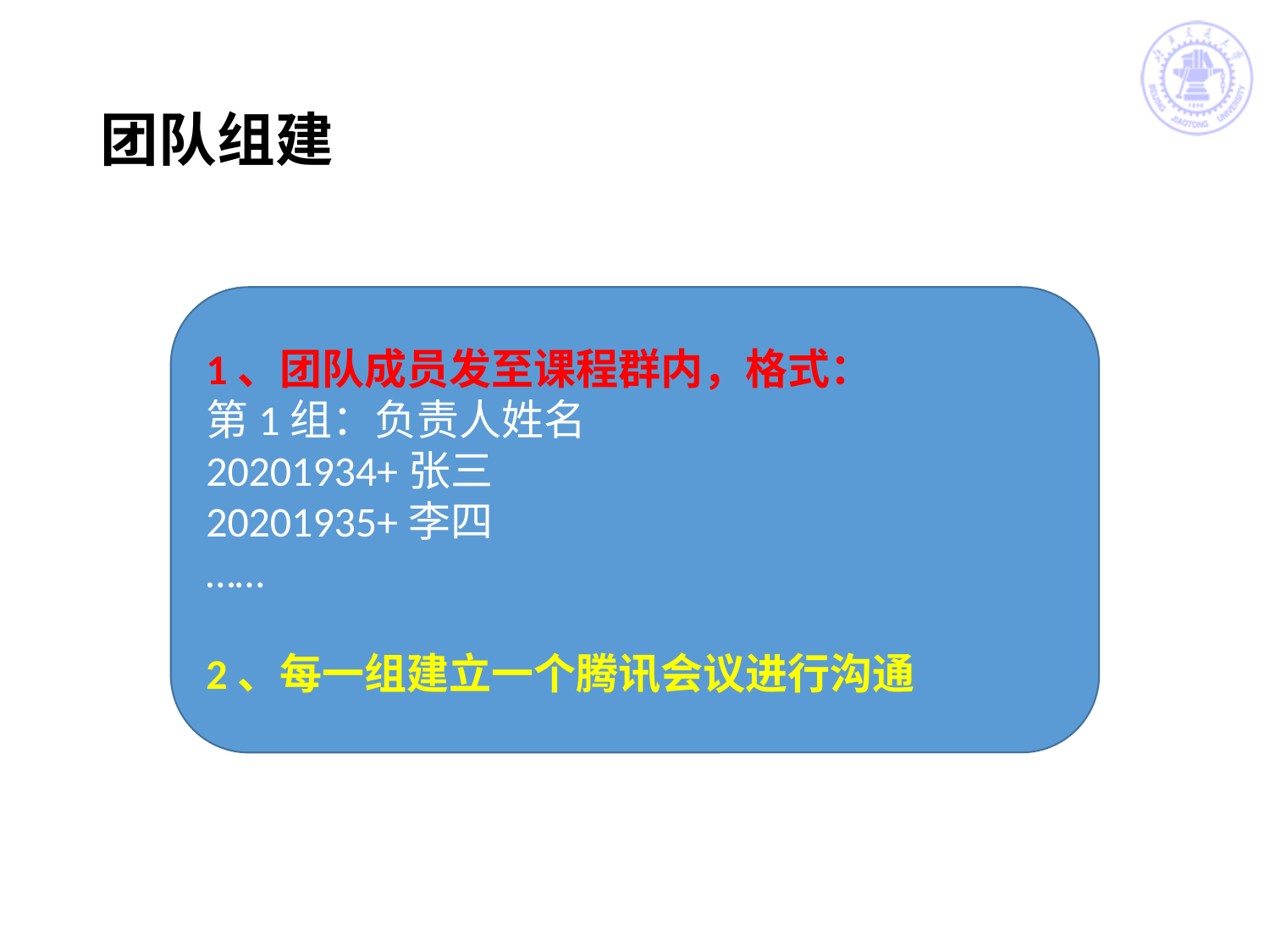

# 团队组建
1、团队成员发至课程群内，格式：
第1组：负责人姓名
20201934+张三
20201935+李四
……

2、每一组建立一个腾讯会议进行沟通